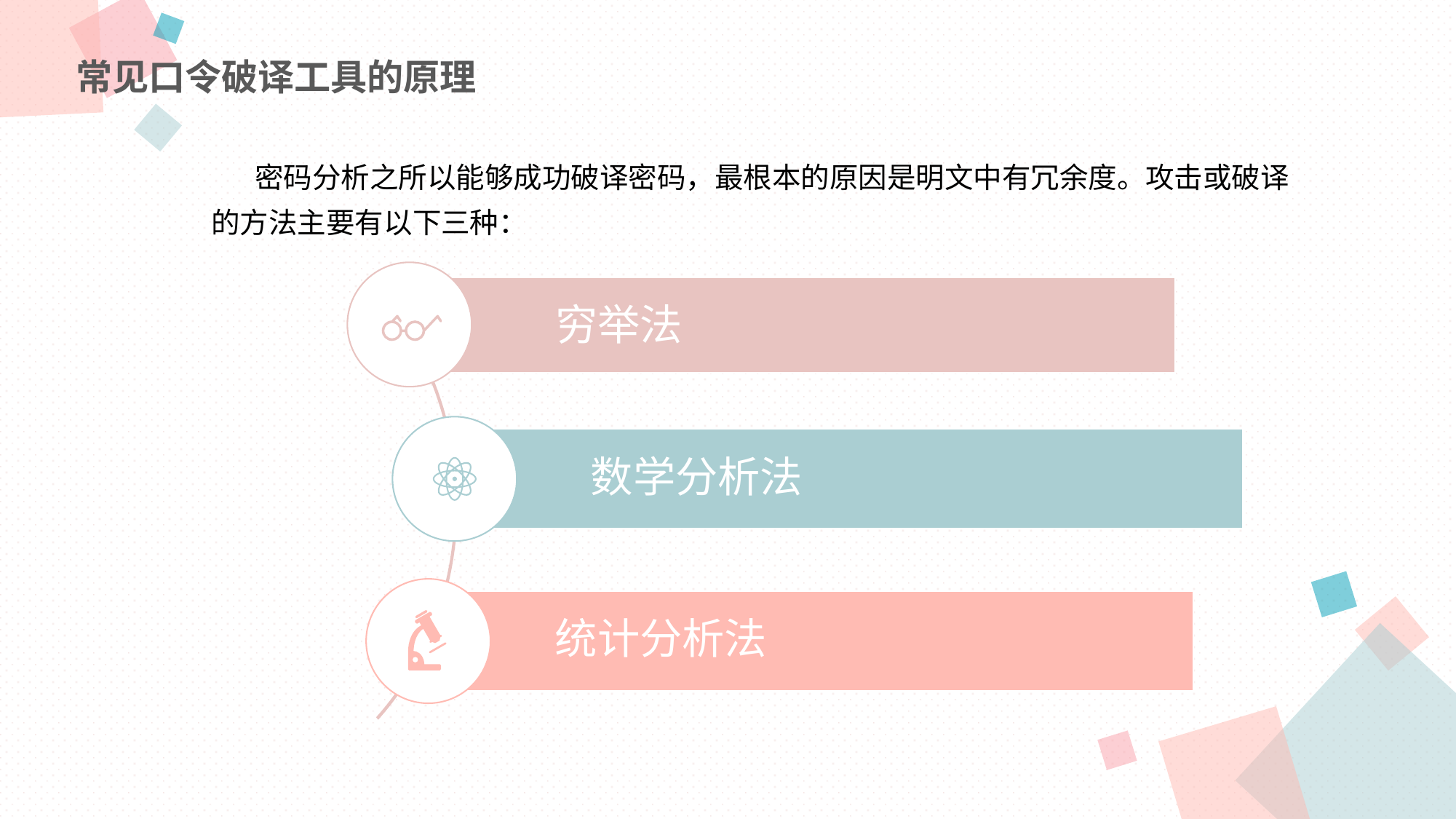

常见口令破译工具的原理
      密码分析之所以能够成功破译密码，最根本的原因是明文中有冗余度。攻击或破译的方法主要有以下三种：

穷举法

数学分析法

统计分析法